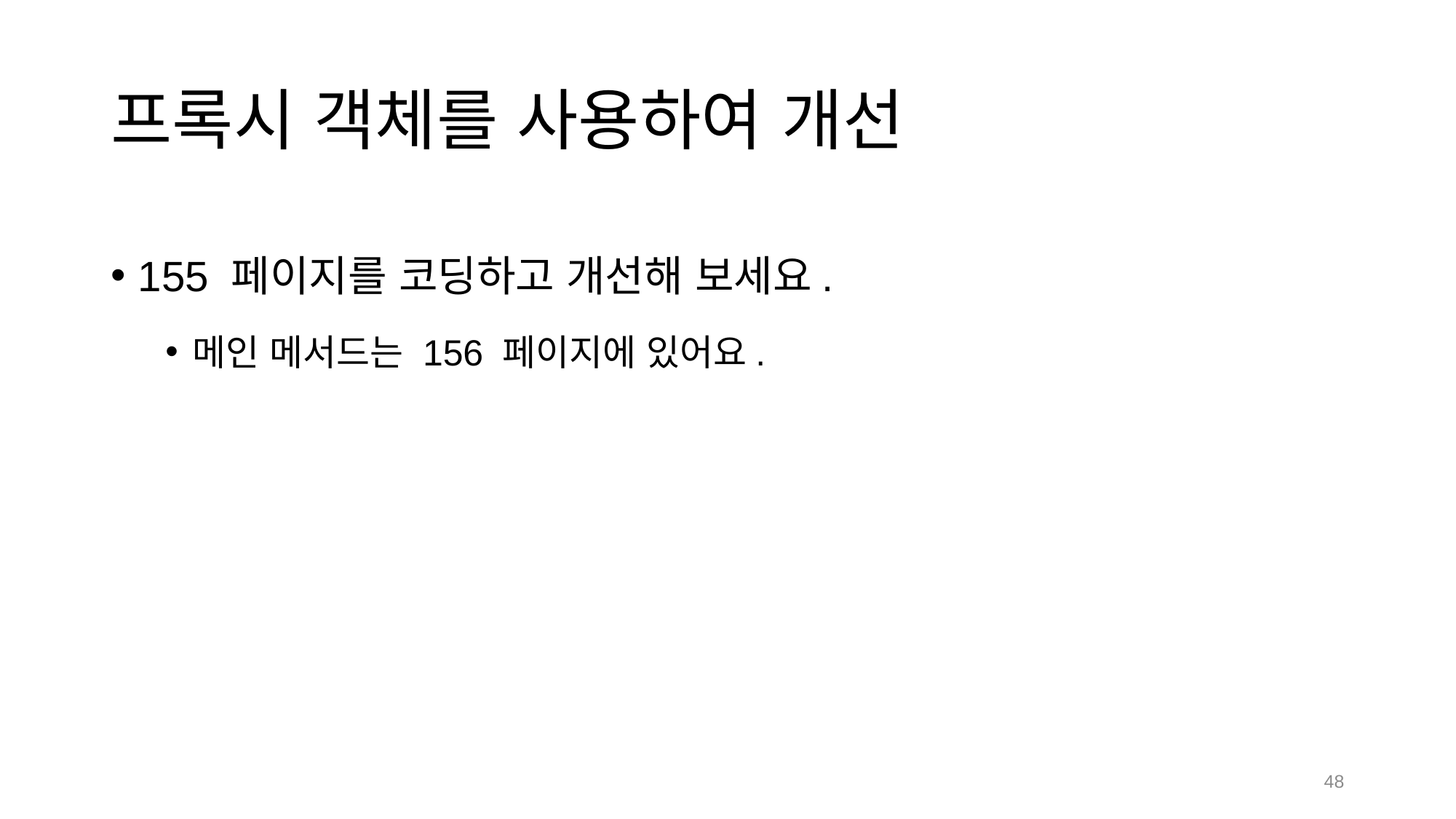

# 프록시 객체를 사용하여 개선
155 페이지를 코딩하고 개선해 보세요.
메인 메서드는 156 페이지에 있어요.
48